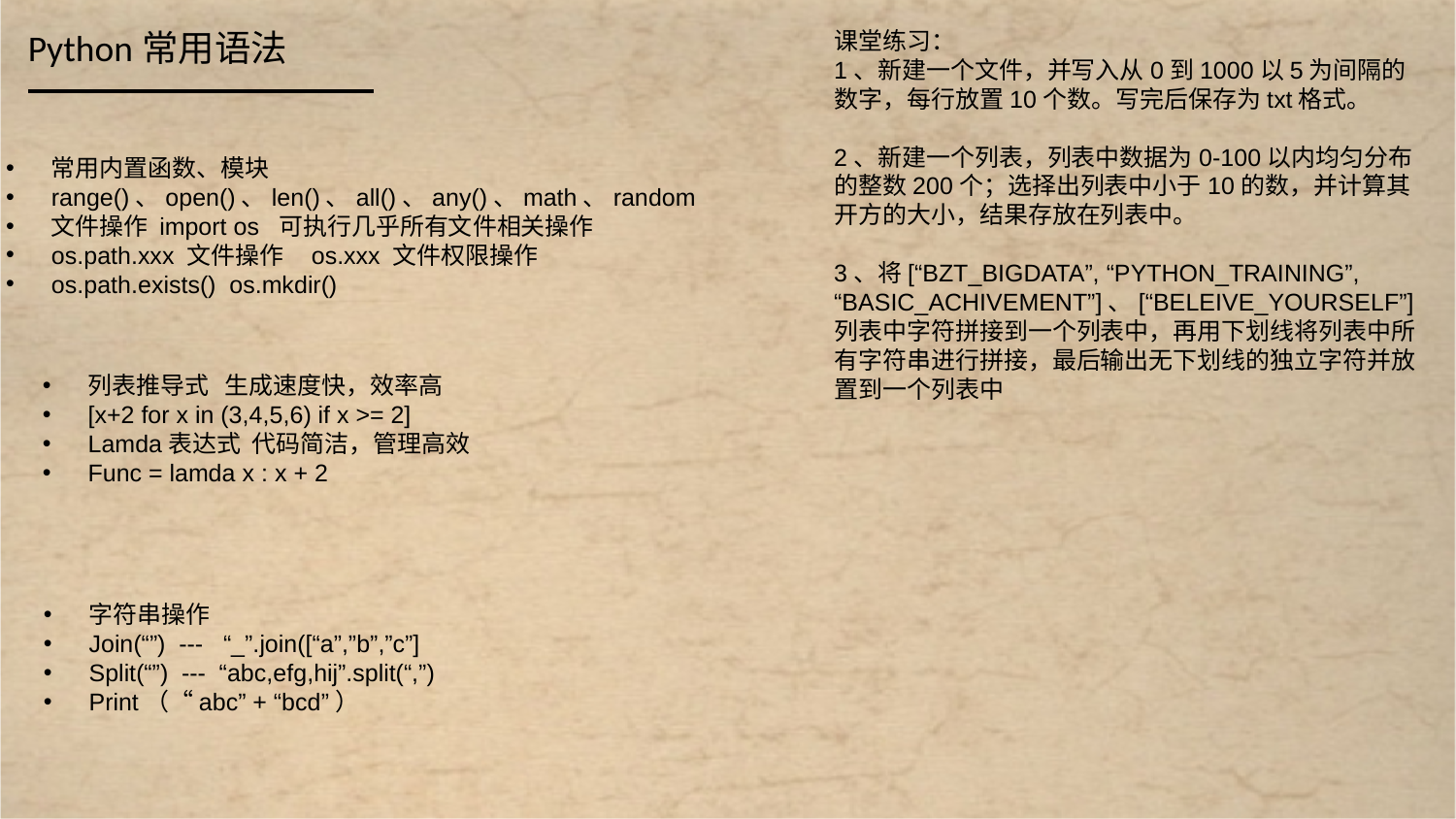

Python常用语法
课堂练习：
1、新建一个文件，并写入从0到1000以5为间隔的数字，每行放置10个数。写完后保存为txt格式。

2、新建一个列表，列表中数据为0-100以内均匀分布的整数200个；选择出列表中小于10的数，并计算其开方的大小，结果存放在列表中。

3、将[“BZT_BIGDATA”, “PYTHON_TRAINING”, “BASIC_ACHIVEMENT”]、[“BELEIVE_YOURSELF”]列表中字符拼接到一个列表中，再用下划线将列表中所有字符串进行拼接，最后输出无下划线的独立字符并放置到一个列表中
常用内置函数、模块
range()、open()、len()、all()、any()、math、random
文件操作 import os  可执行几乎所有文件相关操作
os.path.xxx 文件操作    os.xxx 文件权限操作
os.path.exists()  os.mkdir()

列表推导式   生成速度快，效率高
[x+2 for x in (3,4,5,6) if x >= 2]
Lamda表达式  代码简洁，管理高效
Func = lamda x : x + 2
字符串操作
Join(“”)  ---   “_”.join([“a”,”b”,”c”]
Split(“”)  ---  “abc,efg,hij”.split(“,”)
Print（“abc” + “bcd”）